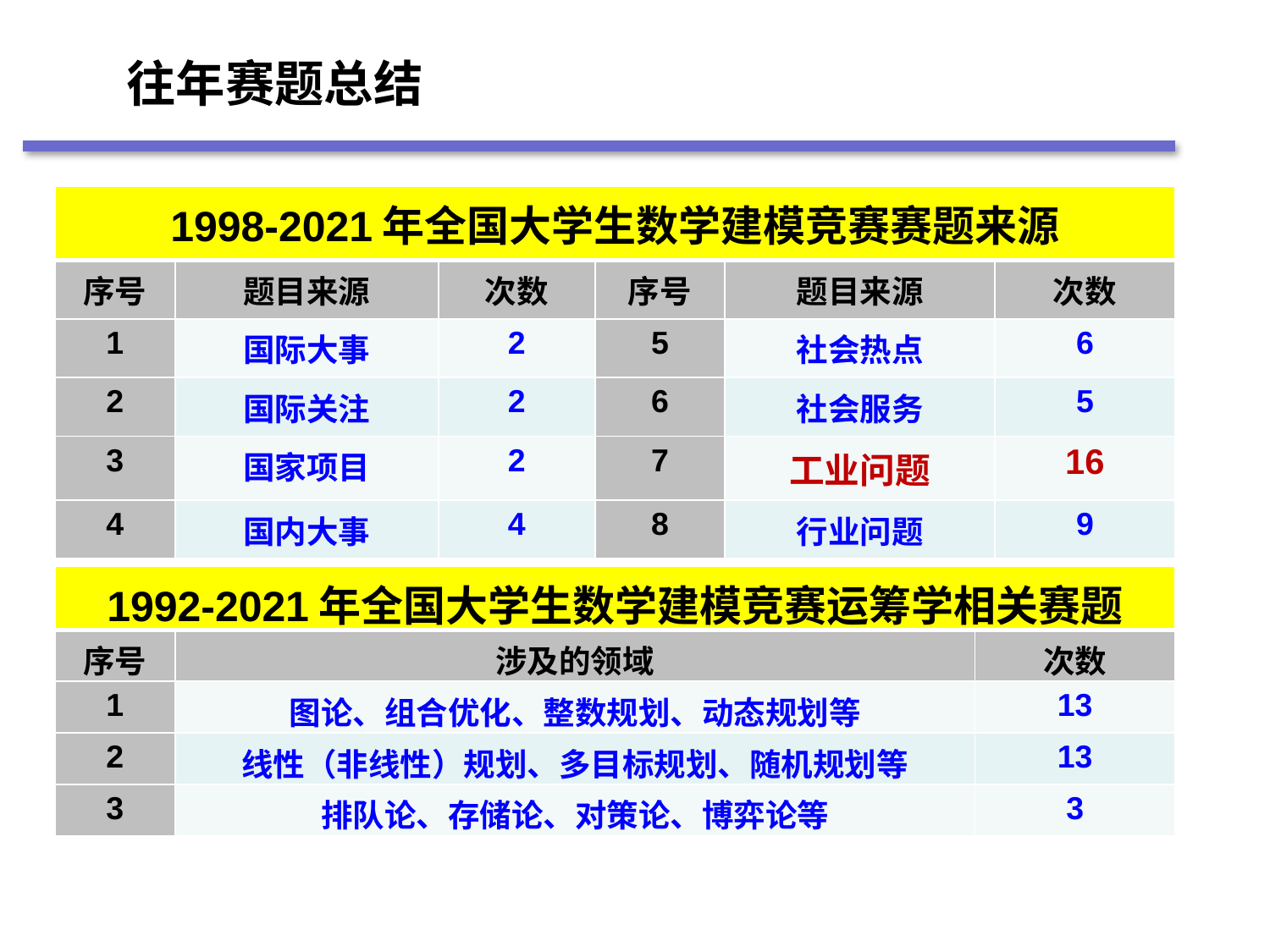

往年赛题总结
| 1998-2021年全国大学生数学建模竞赛赛题来源 |  |  |  |  |  |
| --- | --- | --- | --- | --- | --- |
| 序号 | 题目来源 | 次数 | 序号 | 题目来源 | 次数 |
| 1 | 国际大事 | 2 | 5 | 社会热点 | 6 |
| 2 | 国际关注 | 2 | 6 | 社会服务 | 5 |
| 3 | 国家项目 | 2 | 7 | 工业问题 | 16 |
| 4 | 国内大事 | 4 | 8 | 行业问题 | 9 |
| 1992-2021年全国大学生数学建模竞赛运筹学相关赛题 |  |  |
| --- | --- | --- |
| 序号 | 涉及的领域 | 次数 |
| 1 | 图论、组合优化、整数规划、动态规划等 | 13 |
| 2 | 线性（非线性）规划、多目标规划、随机规划等 | 13 |
| 3 | 排队论、存储论、对策论、博弈论等 | 3 |